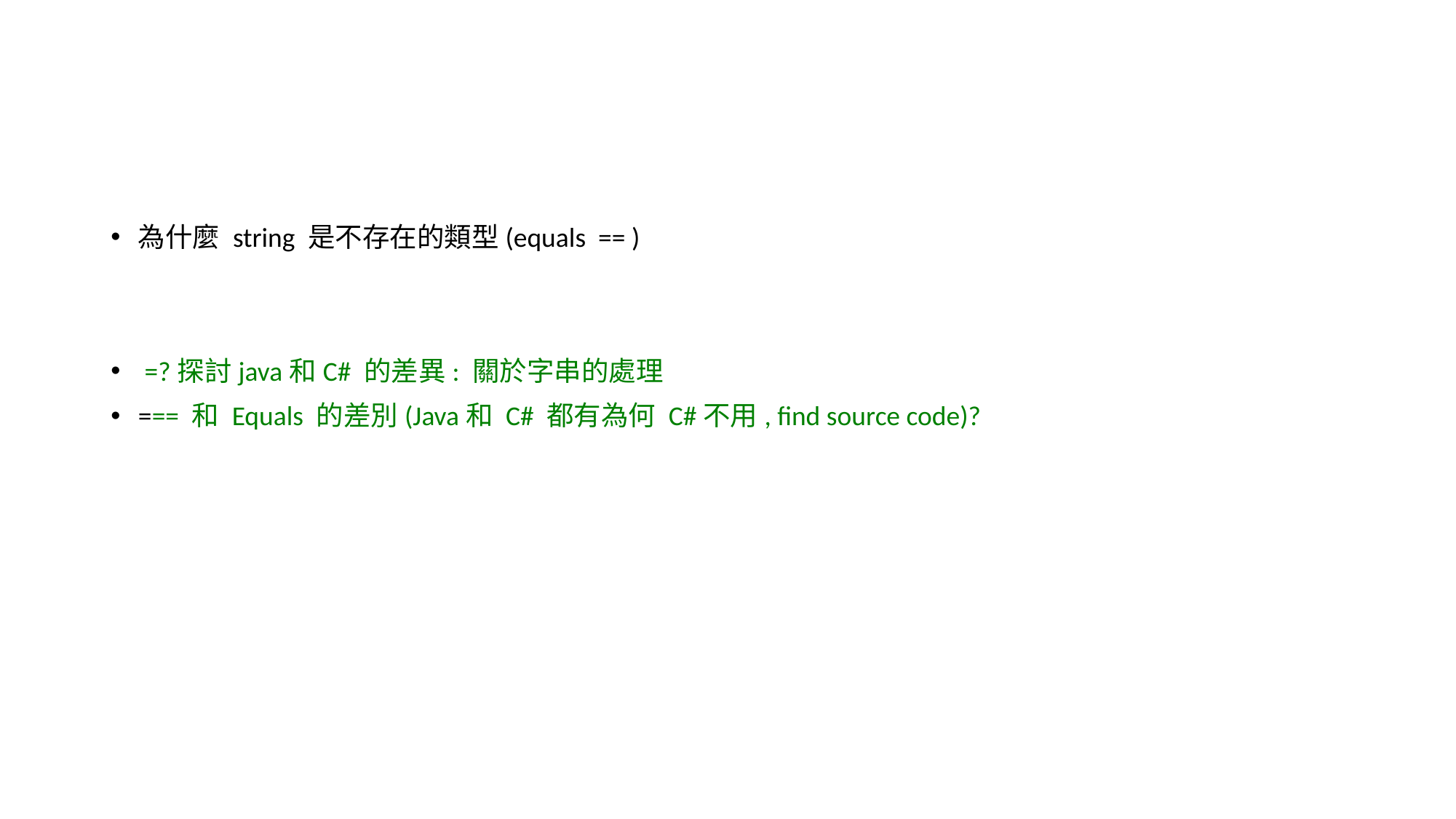

#
為什麼 string 是不存在的類型(equals  == )

 =?探討java和C# 的差異: 關於字串的處理
=== 和 Equals 的差別(Java和 C# 都有為何 C#不用, find source code)?